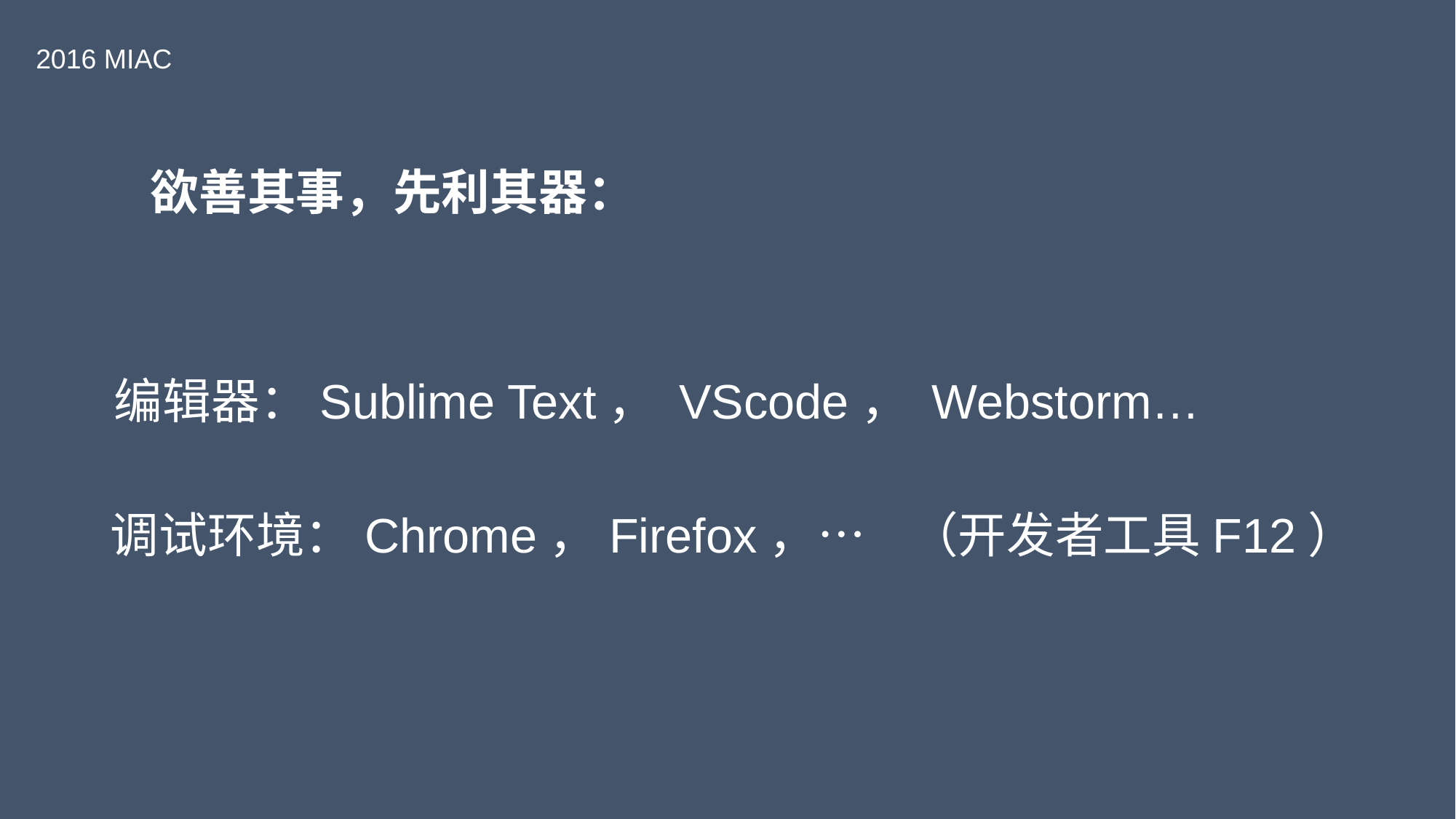

2016 MIAC
欲善其事，先利其器：
编辑器：Sublime Text， VScode， Webstorm…
调试环境：Chrome，Firefox，…    （开发者工具F12）